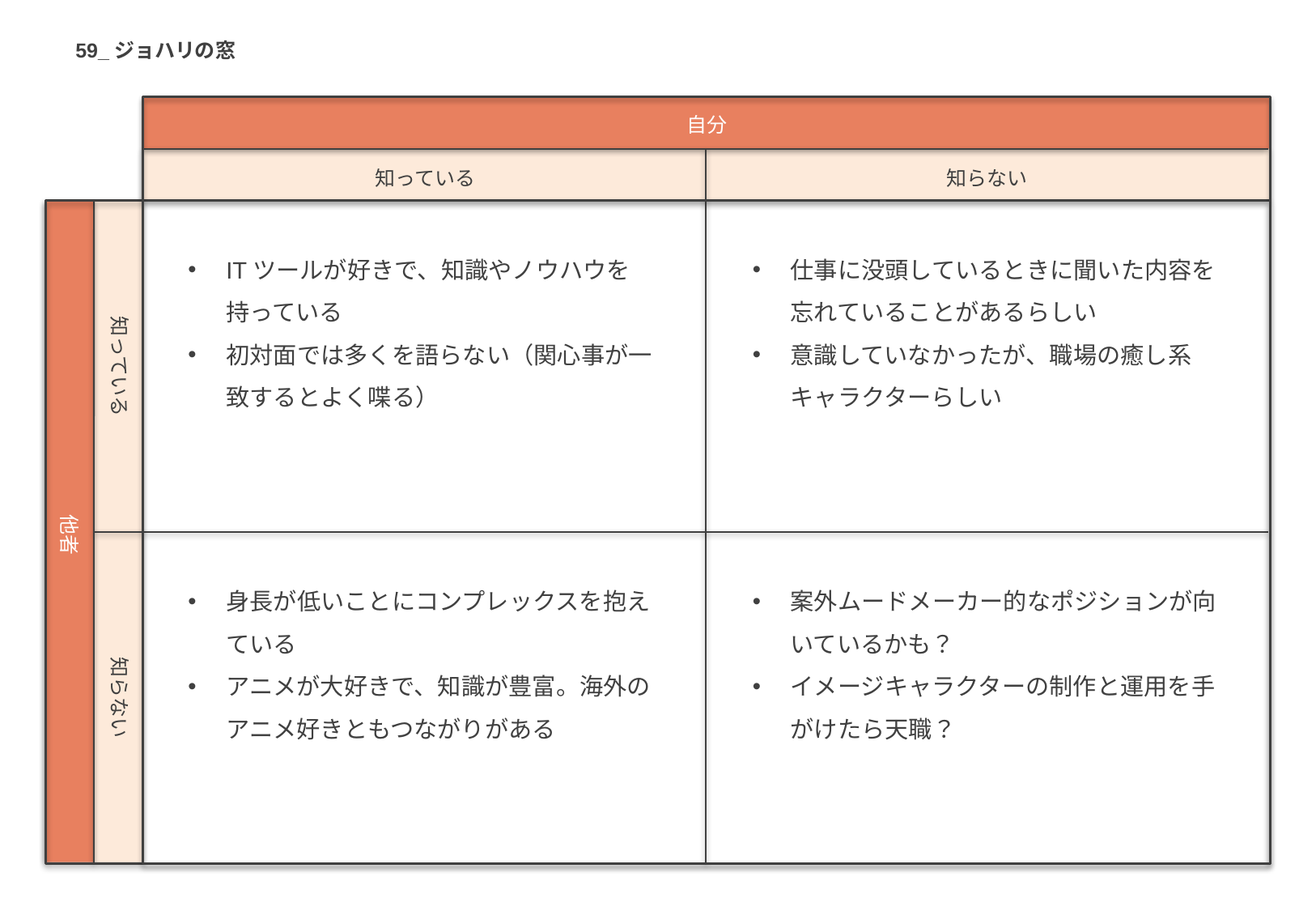

59_ジョハリの窓

自分

知っている
知らない

ITツールが好きで、知識やノウハウを持っている
初対面では多くを語らない（関心事が一致するとよく喋る）
仕事に没頭しているときに聞いた内容を忘れていることがあるらしい
意識していなかったが、職場の癒し系キャラクターらしい
知っている
他者
身長が低いことにコンプレックスを抱えている
アニメが大好きで、知識が豊富。海外のアニメ好きともつながりがある
案外ムードメーカー的なポジションが向いているかも？
イメージキャラクターの制作と運用を手がけたら天職？
知らない